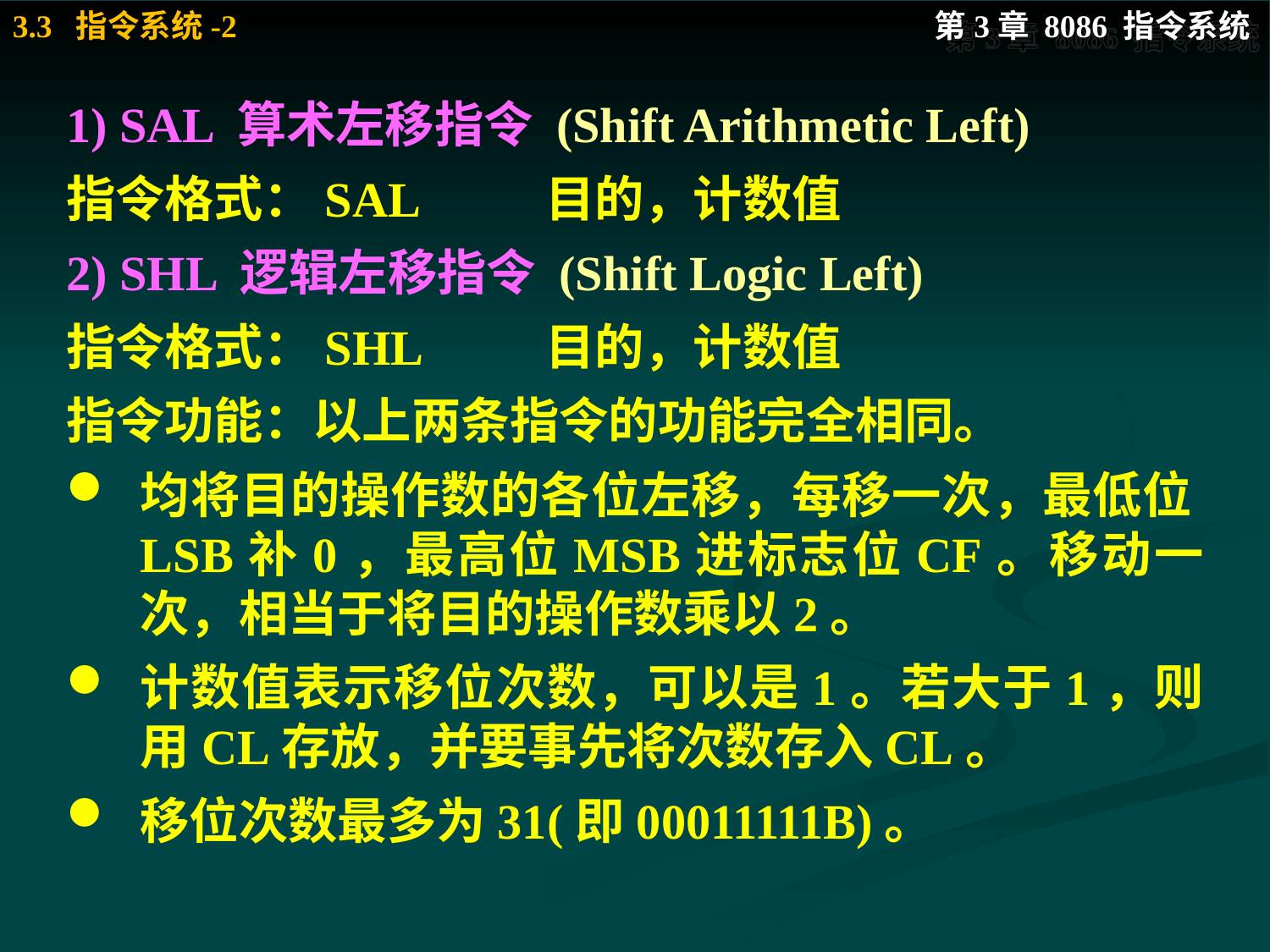

1) SAL 算术左移指令 (Shift Arithmetic Left)
指令格式：SAL 	 目的，计数值
2) SHL 逻辑左移指令 (Shift Logic Left)
指令格式：SHL 	 目的，计数值
指令功能：以上两条指令的功能完全相同。
均将目的操作数的各位左移，每移一次，最低位LSB补0，最高位MSB进标志位CF。移动一次，相当于将目的操作数乘以2。
计数值表示移位次数，可以是1。若大于1，则用CL存放，并要事先将次数存入CL。
移位次数最多为31(即00011111B)。